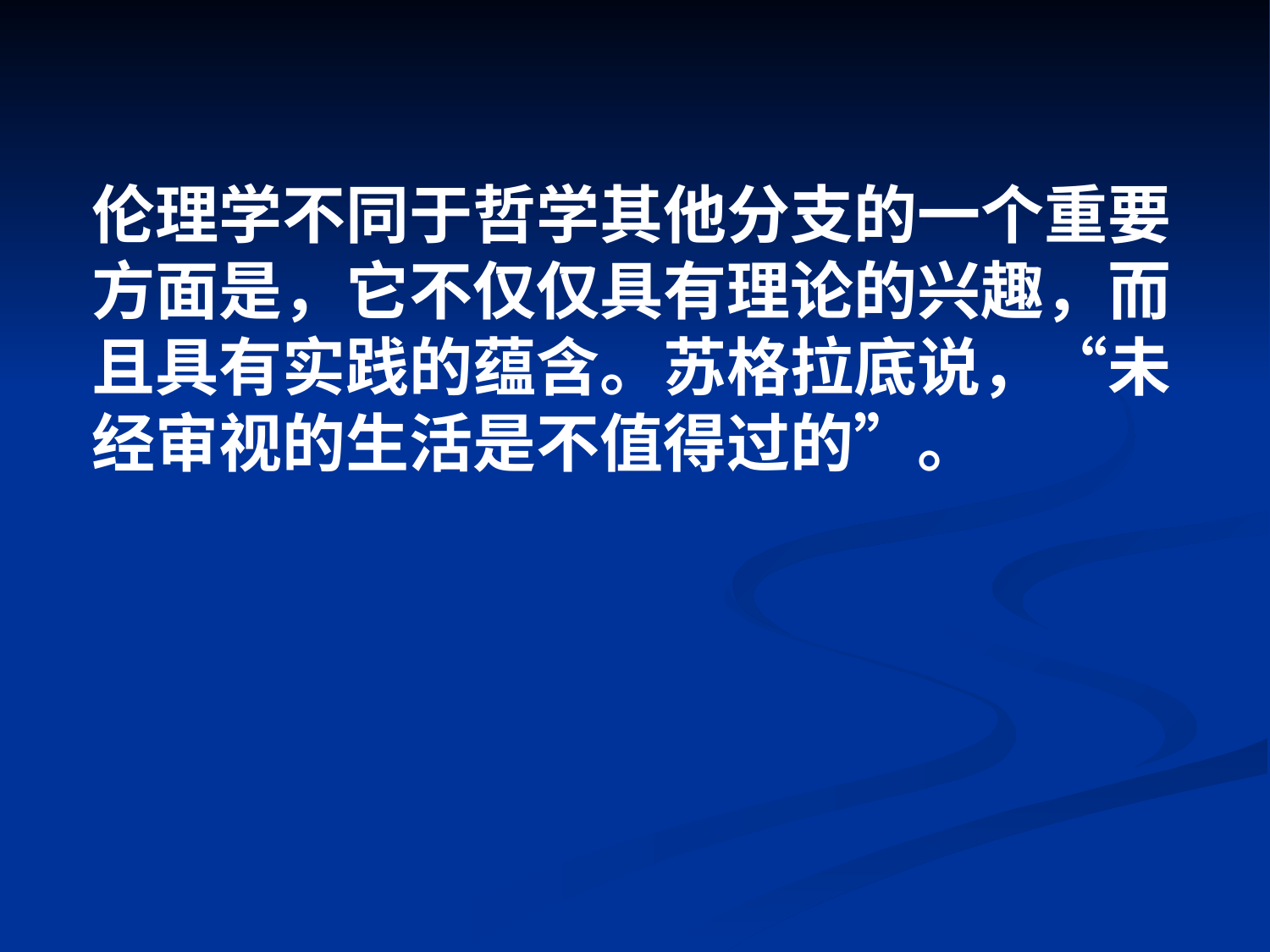

伦理学不同于哲学其他分支的一个重要方面是，它不仅仅具有理论的兴趣，而且具有实践的蕴含。苏格拉底说，“未经审视的生活是不值得过的”。